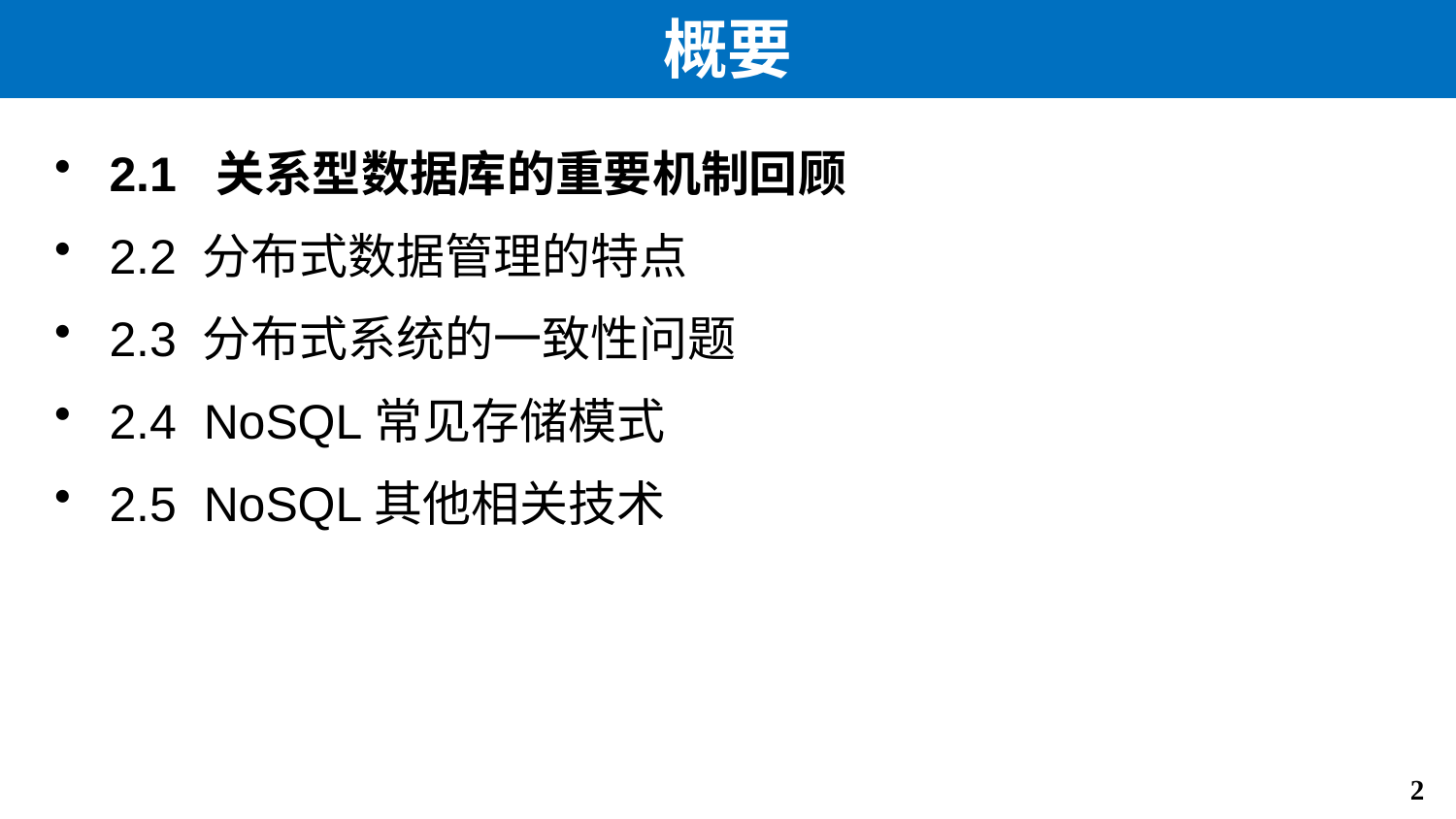

# 概要
2.1  关系型数据库的重要机制回顾
2.2 分布式数据管理的特点
2.3 分布式系统的一致性问题
2.4  NoSQL常见存储模式
2.5  NoSQL其他相关技术